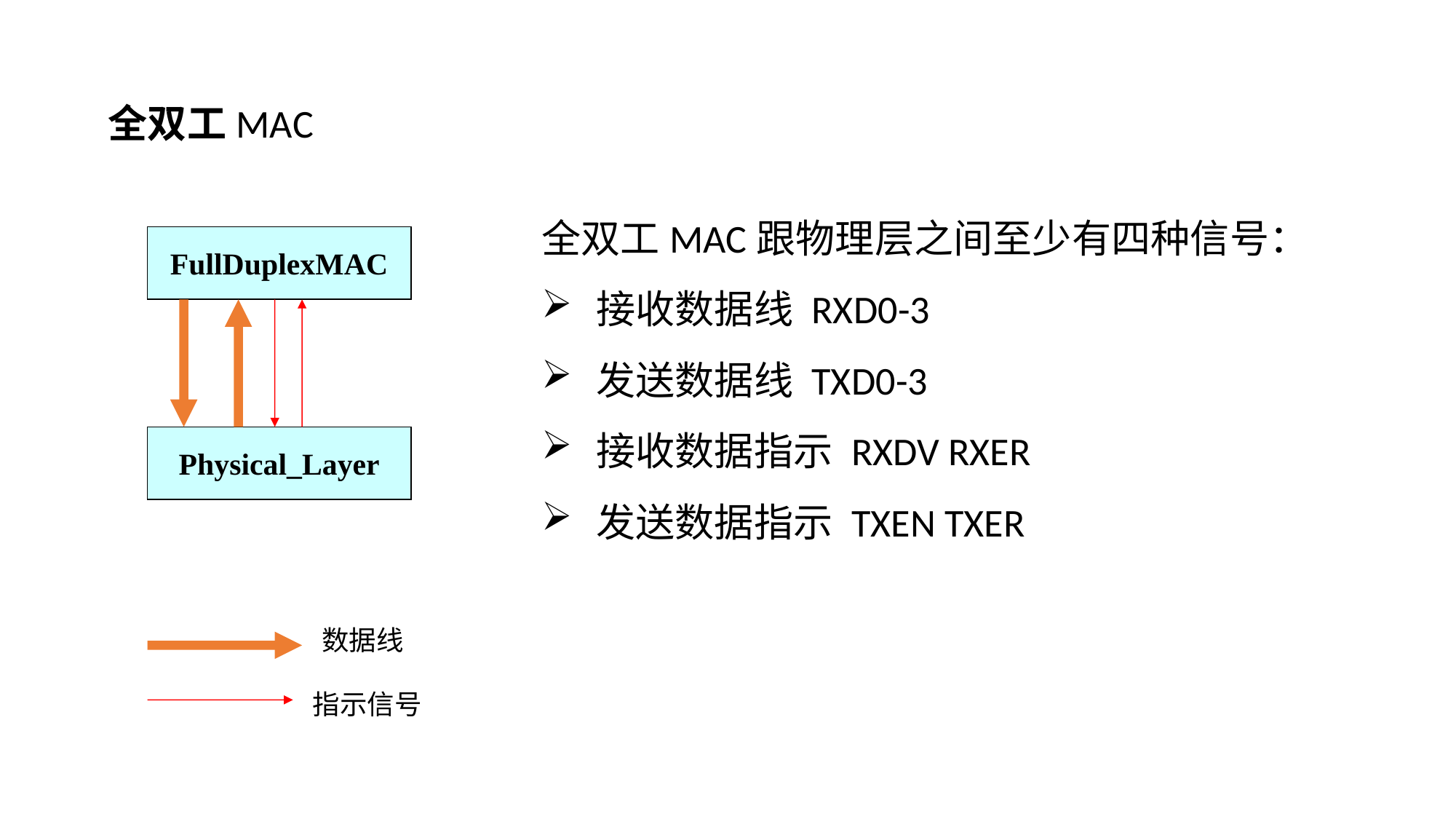

全双工MAC
全双工MAC跟物理层之间至少有四种信号：
接收数据线 RXD0-3
发送数据线 TXD0-3
接收数据指示 RXDV RXER
发送数据指示 TXEN TXER
FullDuplexMAC

Physical_Layer
数据线

指示信号